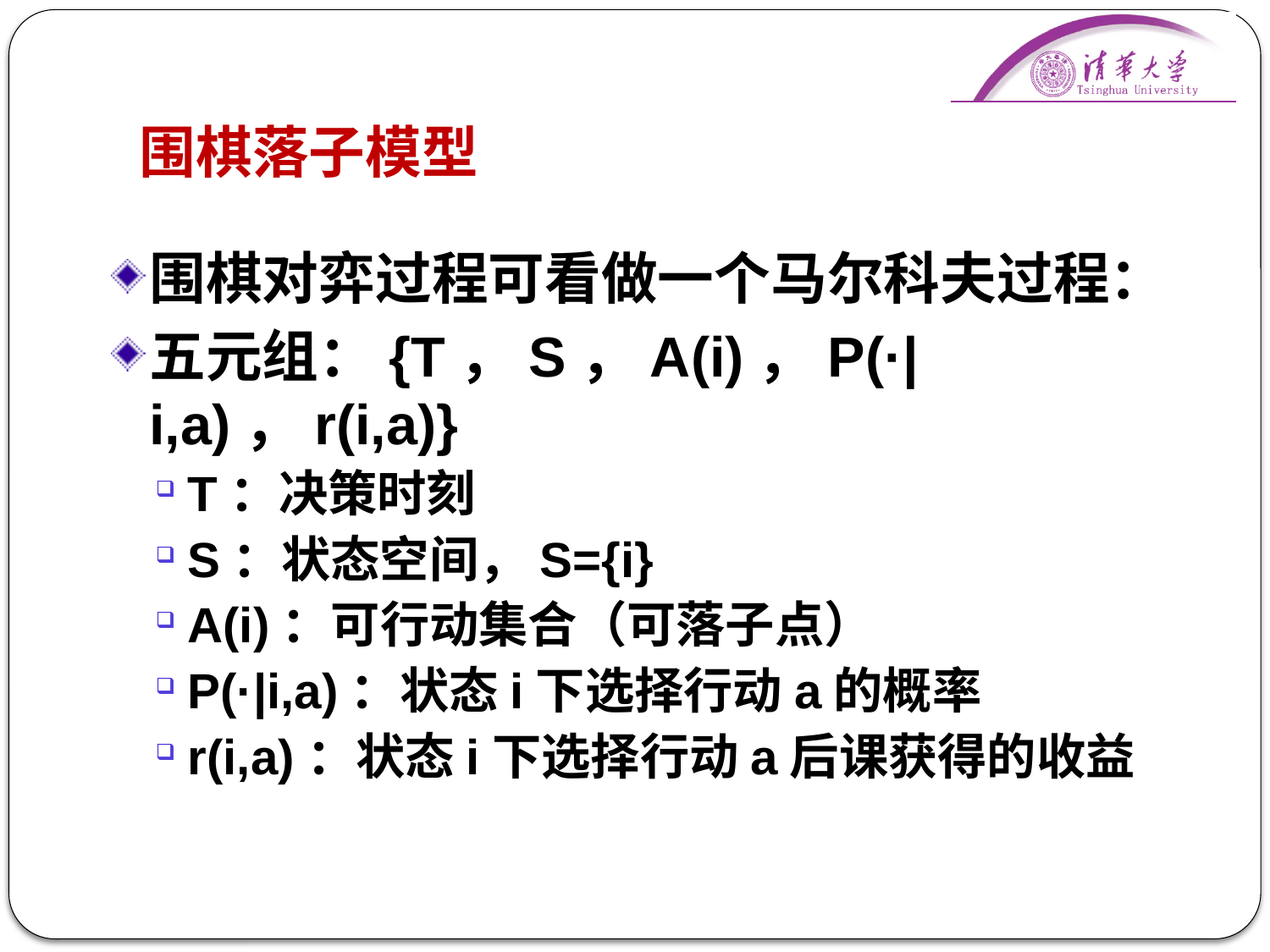

# 围棋落子模型
围棋对弈过程可看做一个马尔科夫过程：
五元组：{T，S，A(i)，P(·|i,a)，r(i,a)}
T：决策时刻
S：状态空间，S={i}
A(i)：可行动集合（可落子点）
P(·|i,a)：状态i下选择行动a的概率
r(i,a)：状态i下选择行动a后课获得的收益
10